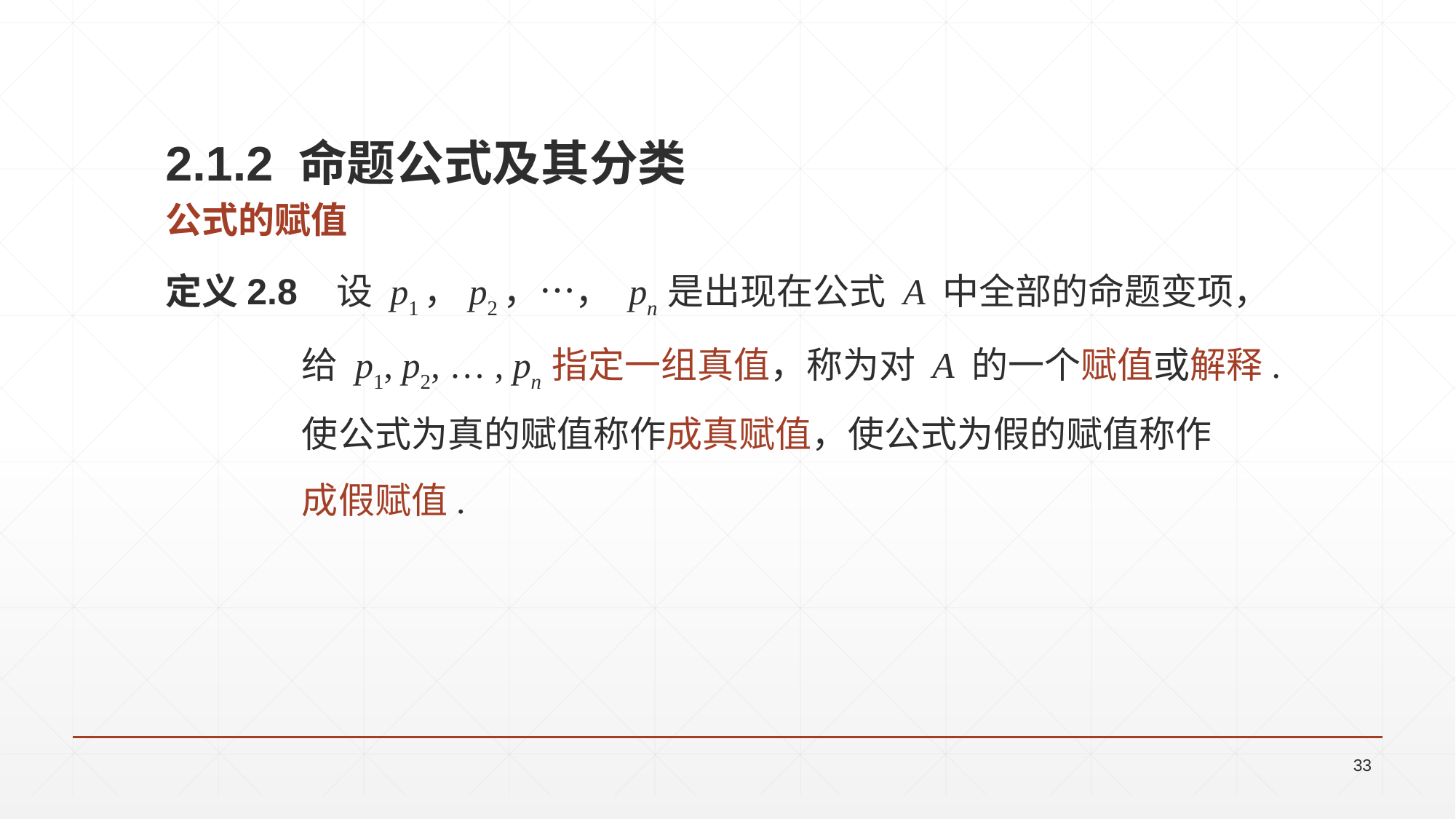

2.1.2 命题公式及其分类
公式的赋值
定义2.8   设 p1，p2，…， pn 是出现在公式 A 中全部的命题变项，
		给 p1, p2, … , pn 指定一组真值，称为对 A 的一个赋值或解释.
		使公式为真的赋值称作成真赋值，使公式为假的赋值称作
		成假赋值.
33